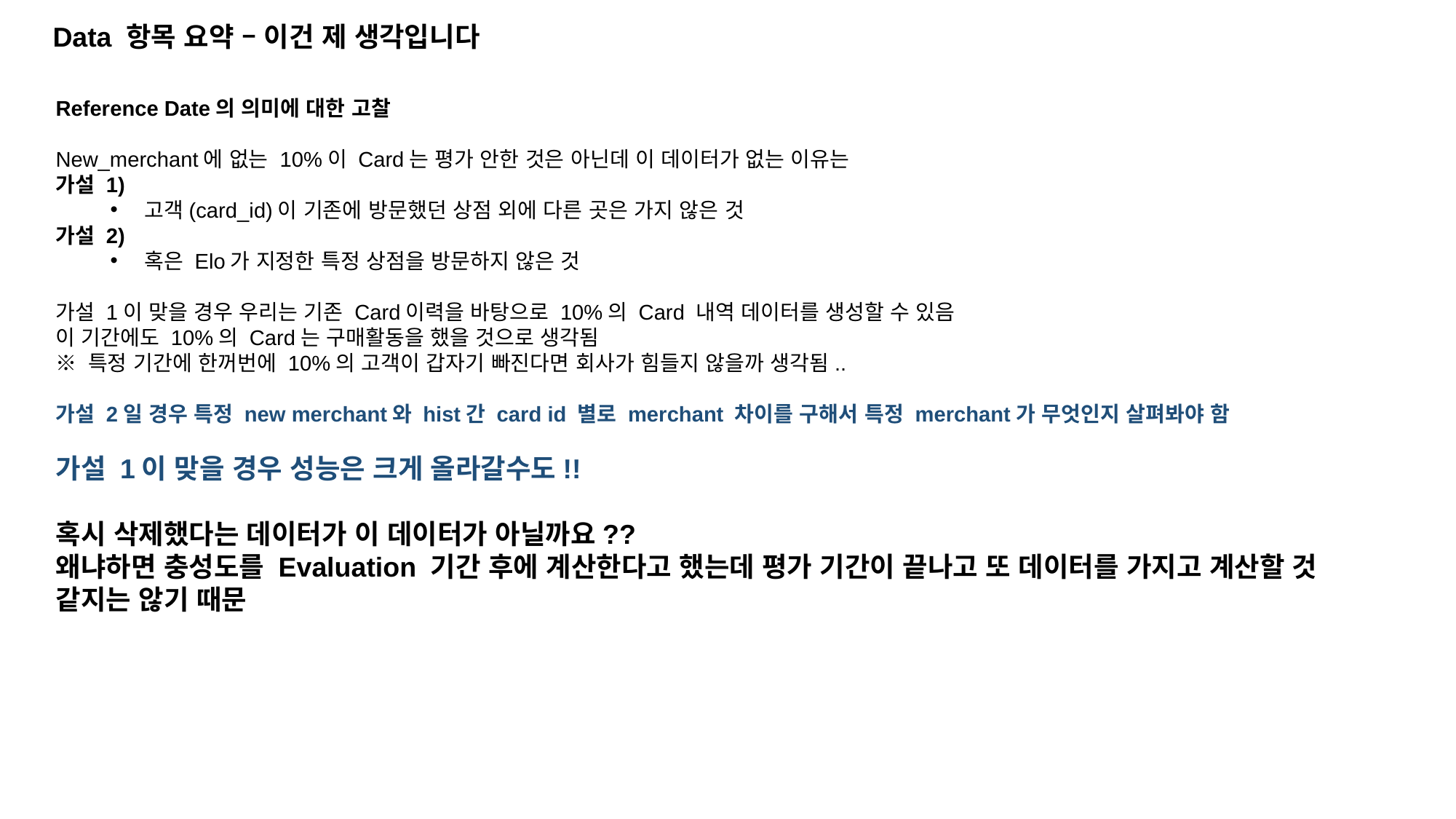

Data 항목 요약 – 이건 제 생각입니다
Reference Date의 의미에 대한 고찰

New_merchant에 없는 10%이 Card는 평가 안한 것은 아닌데 이 데이터가 없는 이유는
가설 1)
고객(card_id)이 기존에 방문했던 상점 외에 다른 곳은 가지 않은 것
가설 2)
혹은 Elo가 지정한 특정 상점을 방문하지 않은 것

가설 1이 맞을 경우 우리는 기존 Card이력을 바탕으로 10%의 Card 내역 데이터를 생성할 수 있음
이 기간에도 10%의 Card는 구매활동을 했을 것으로 생각됨
※ 특정 기간에 한꺼번에 10%의 고객이 갑자기 빠진다면 회사가 힘들지 않을까 생각됨..

가설 2일 경우 특정 new merchant와 hist간 card id 별로 merchant 차이를 구해서 특정 merchant가 무엇인지 살펴봐야 함

가설 1이 맞을 경우 성능은 크게 올라갈수도!!

혹시 삭제했다는 데이터가 이 데이터가 아닐까요??
왜냐하면 충성도를 Evaluation 기간 후에 계산한다고 했는데 평가 기간이 끝나고 또 데이터를 가지고 계산할 것 같지는 않기 때문